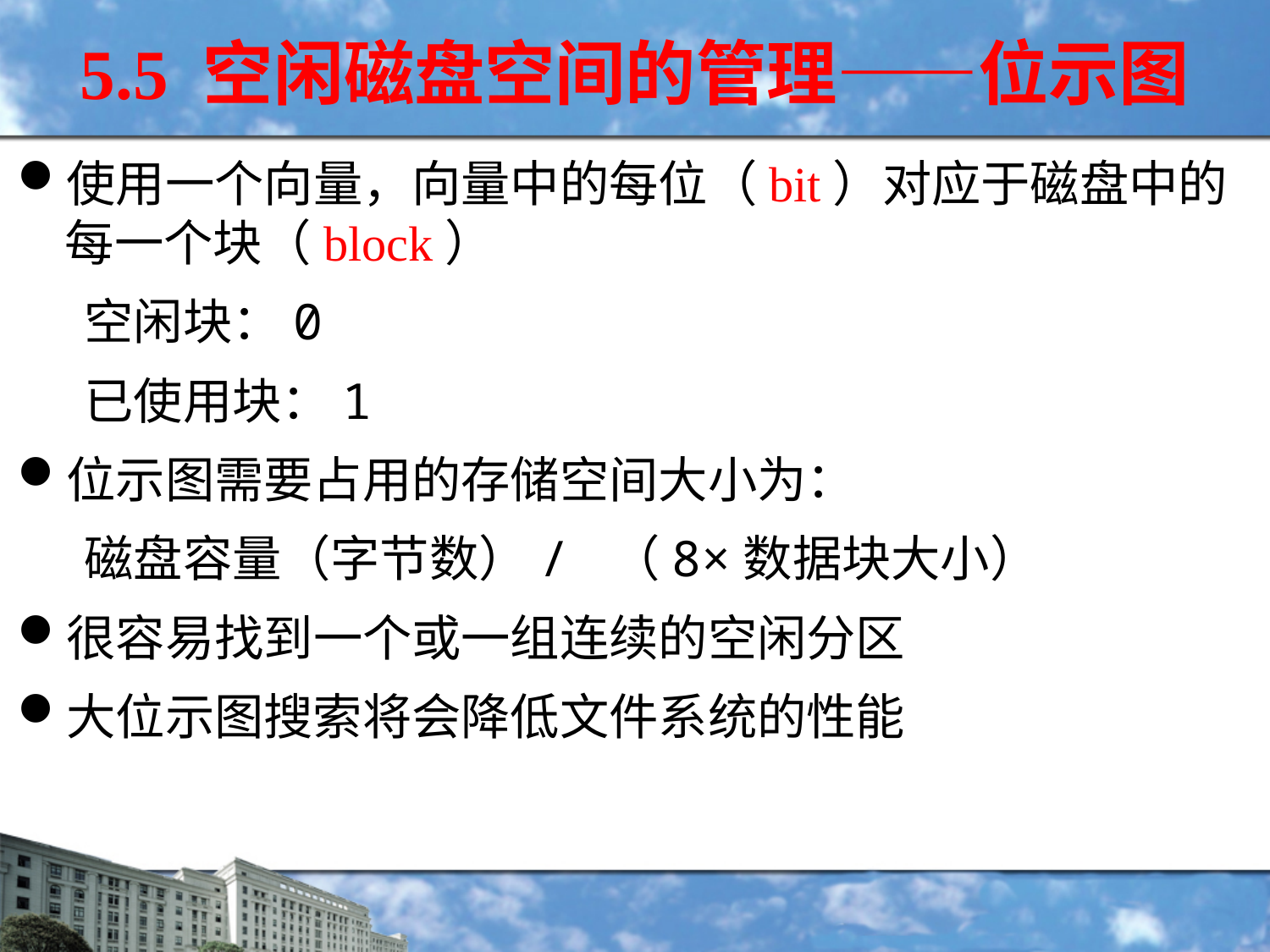

5.5 空闲磁盘空间的管理——位示图
使用一个向量，向量中的每位（bit）对应于磁盘中的每一个块（block）
     空闲块：0
     已使用块：1
位示图需要占用的存储空间大小为：
     磁盘容量（字节数）/ （8×数据块大小）
很容易找到一个或一组连续的空闲分区
大位示图搜索将会降低文件系统的性能